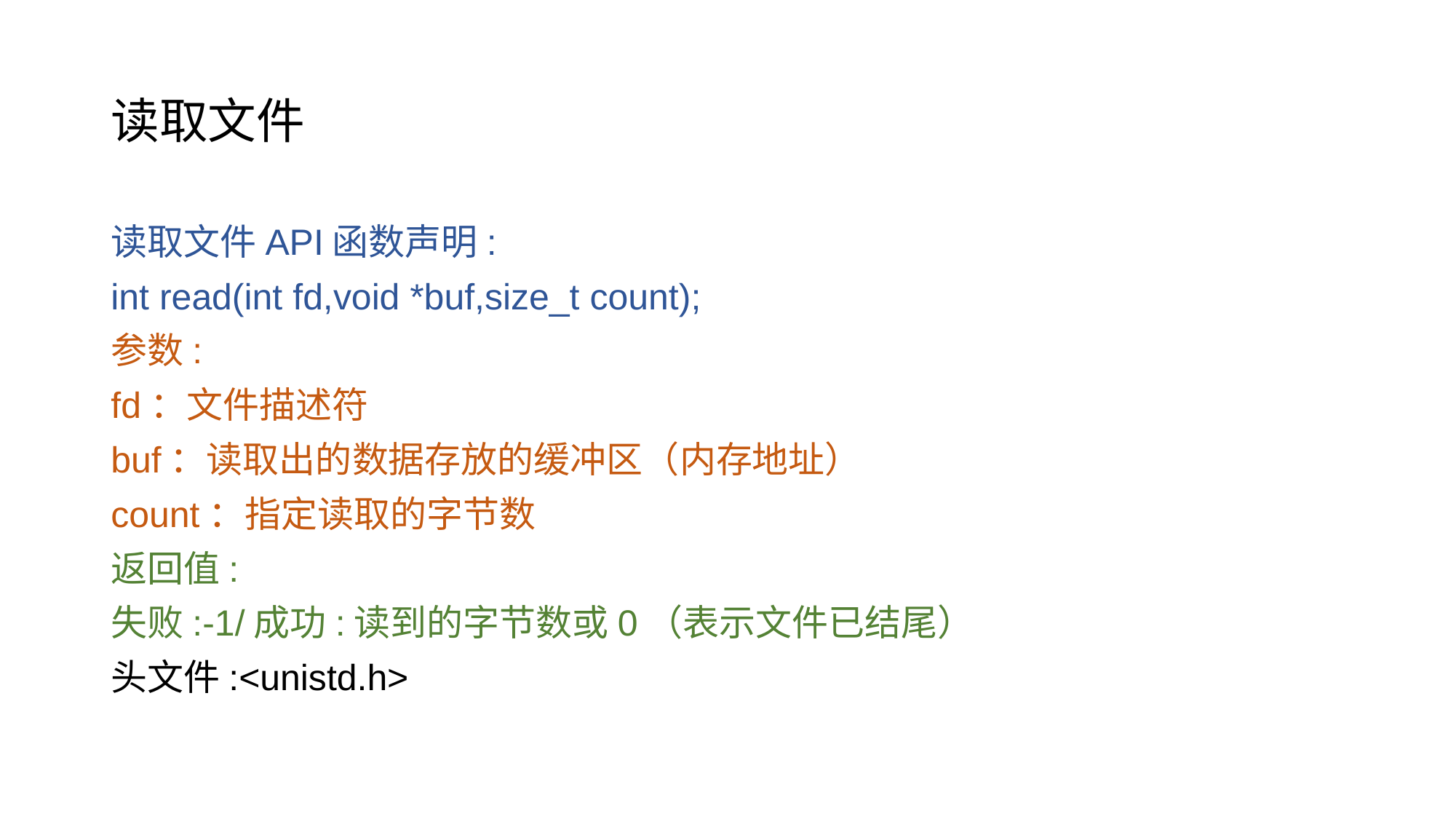

# 读取文件
读取文件API函数声明:
int read(int fd,void *buf,size_t count);
参数:
fd：文件描述符
buf：读取出的数据存放的缓冲区（内存地址）
count：指定读取的字节数
返回值:
失败:-1/成功:读到的字节数或0（表示文件已结尾）
头文件:<unistd.h>